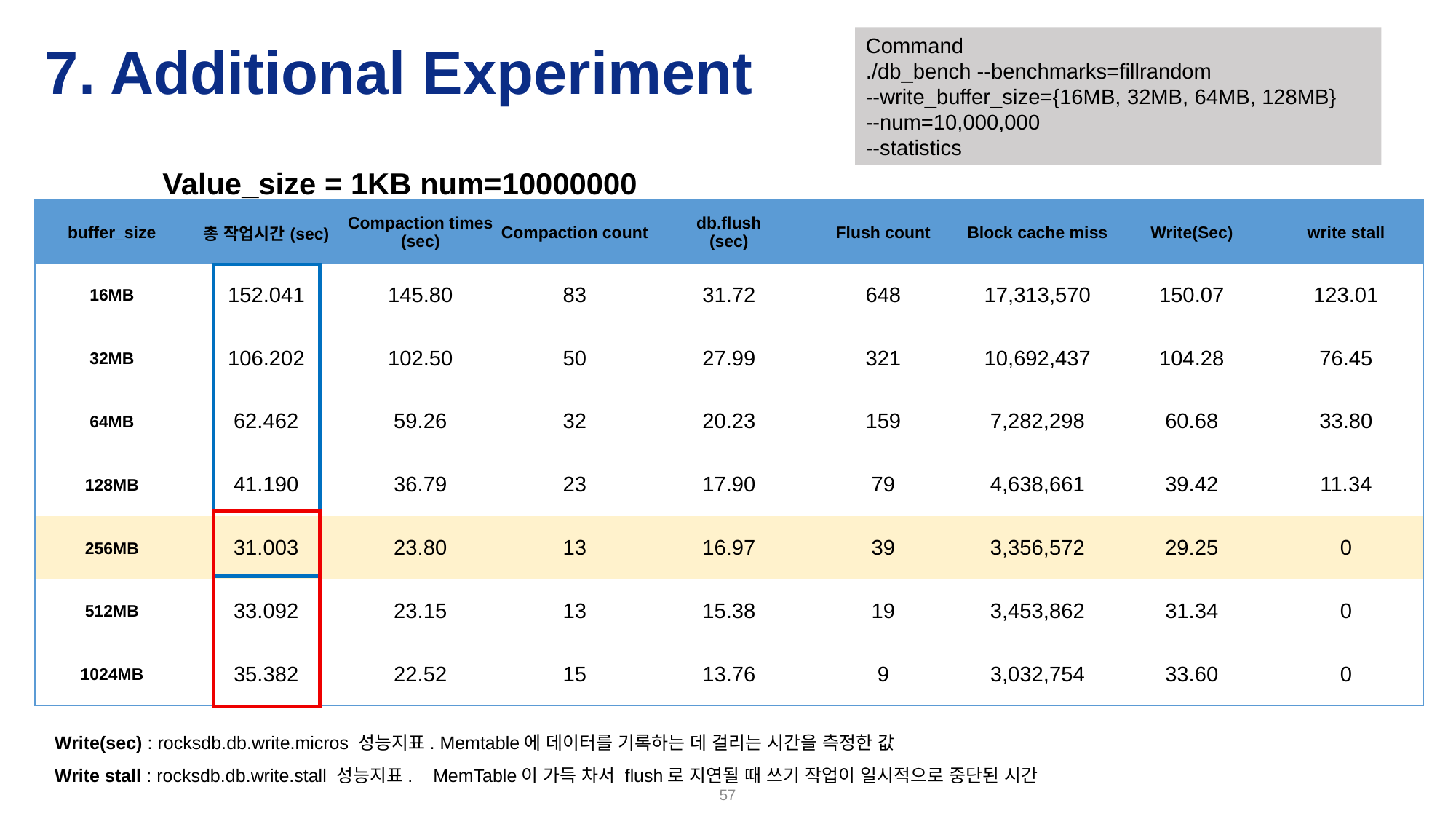

# 7. Additional Experiment
Command
./db_bench --benchmarks=fillrandom
--write_buffer_size={16MB, 32MB, 64MB, 128MB}
--num=10,000,000
--statistics
Value_size = 1KB num=10000000
| buffer\_size | 총 작업시간(sec) | Compaction times (sec) | Compaction count | db.flush (sec) | Flush count | Block cache miss | Write(Sec) | write stall |
| --- | --- | --- | --- | --- | --- | --- | --- | --- |
| 16MB | 152.041 | 145.80 | 83 | 31.72 | 648 | 17,313,570 | 150.07 | 123.01 |
| 32MB | 106.202 | 102.50 | 50 | 27.99 | 321 | 10,692,437 | 104.28 | 76.45 |
| 64MB | 62.462 | 59.26 | 32 | 20.23 | 159 | 7,282,298 | 60.68 | 33.80 |
| 128MB | 41.190 | 36.79 | 23 | 17.90 | 79 | 4,638,661 | 39.42 | 11.34 |
| 256MB | 31.003 | 23.80 | 13 | 16.97 | 39 | 3,356,572 | 29.25 | 0 |
| 512MB | 33.092 | 23.15 | 13 | 15.38 | 19 | 3,453,862 | 31.34 | 0 |
| 1024MB | 35.382 | 22.52 | 15 | 13.76 | 9 | 3,032,754 | 33.60 | 0 |

Write(sec) : rocksdb.db.write.micros 성능지표. Memtable에 데이터를 기록하는 데 걸리는 시간을 측정한 값
Write stall : rocksdb.db.write.stall 성능지표.    MemTable이 가득 차서 flush로 지연될 때 쓰기 작업이 일시적으로 중단된 시간

57